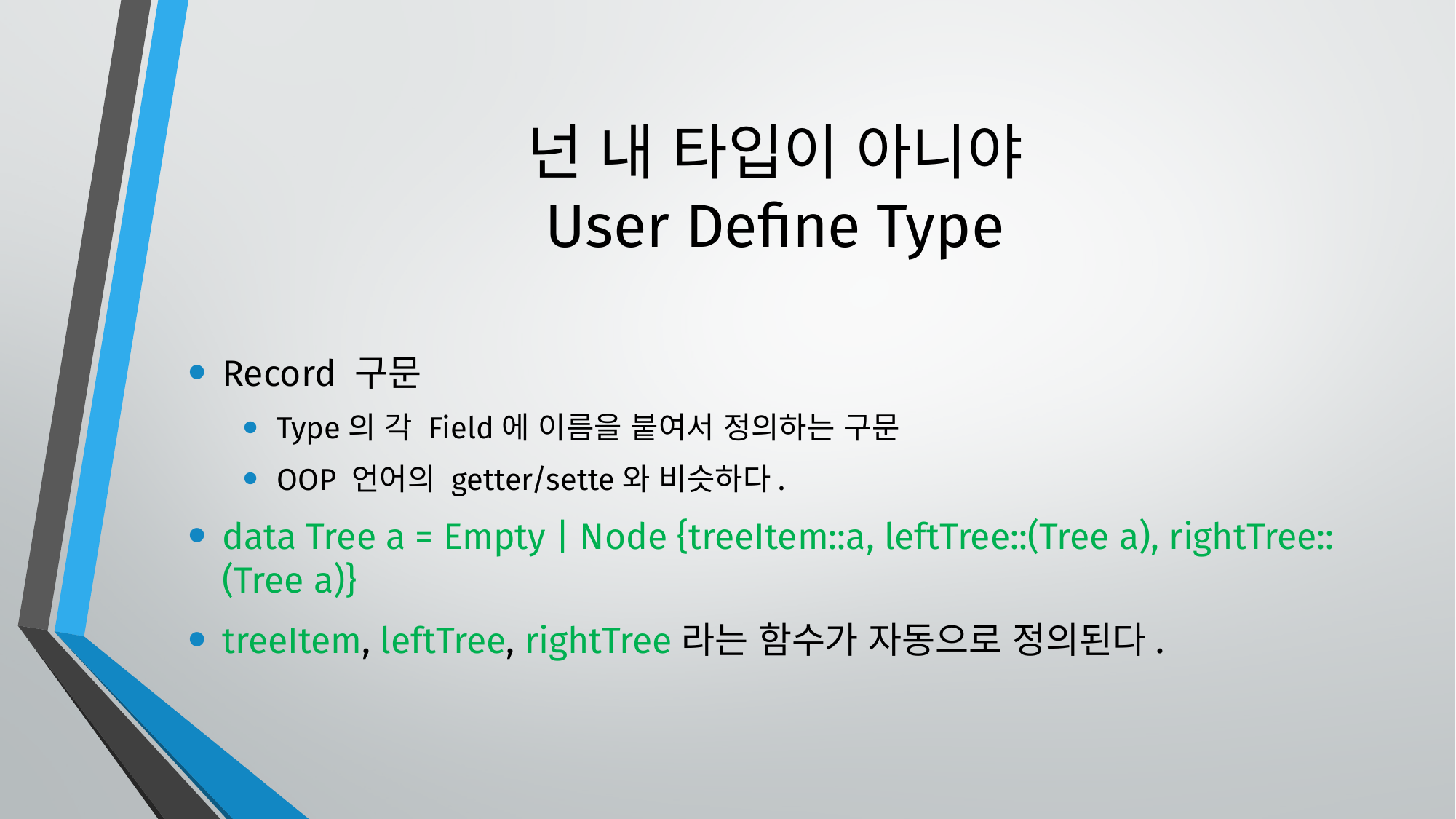

# 넌 내 타입이 아니야 User Define Type
Record 구문
Type의 각 Field에 이름을 붙여서 정의하는 구문
OOP 언어의 getter/sette와 비슷하다.
data Tree a = Empty | Node {treeItem::a, leftTree::(Tree a), rightTree::(Tree a)}
treeItem, leftTree, rightTree라는 함수가 자동으로 정의된다.